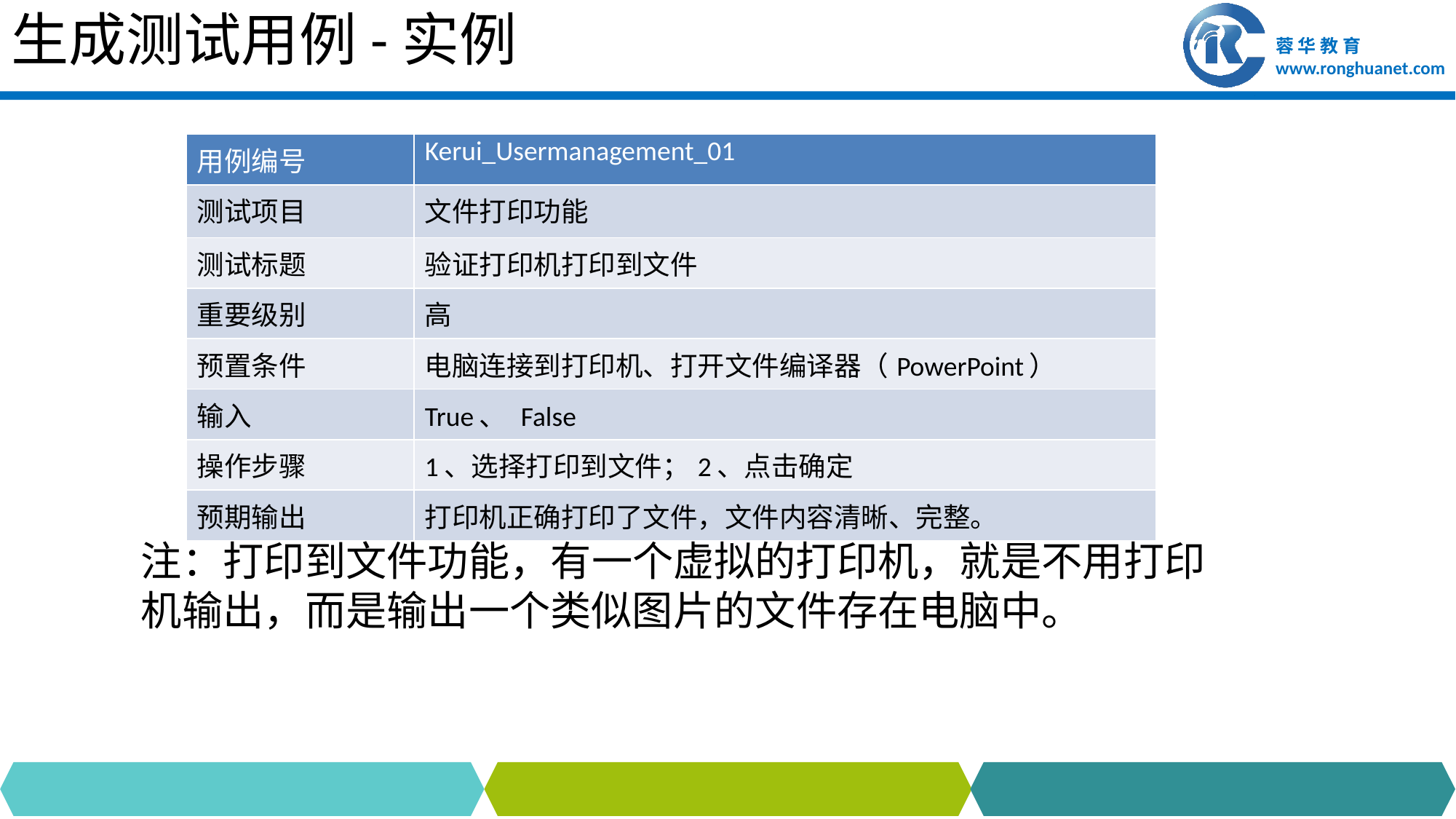

# 生成测试用例-实例
| 用例编号 | Kerui\_Usermanagement\_01 |
| --- | --- |
| 测试项目 | 文件打印功能 |
| 测试标题 | 验证打印机打印到文件 |
| 重要级别 | 高 |
| 预置条件 | 电脑连接到打印机、打开文件编译器（PowerPoint） |
| 输入 | True、 False |
| 操作步骤 | 1、选择打印到文件；2、点击确定 |
| 预期输出 | 打印机正确打印了文件，文件内容清晰、完整。 |
注：打印到文件功能，有一个虚拟的打印机，就是不用打印机输出，而是输出一个类似图片的文件存在电脑中。